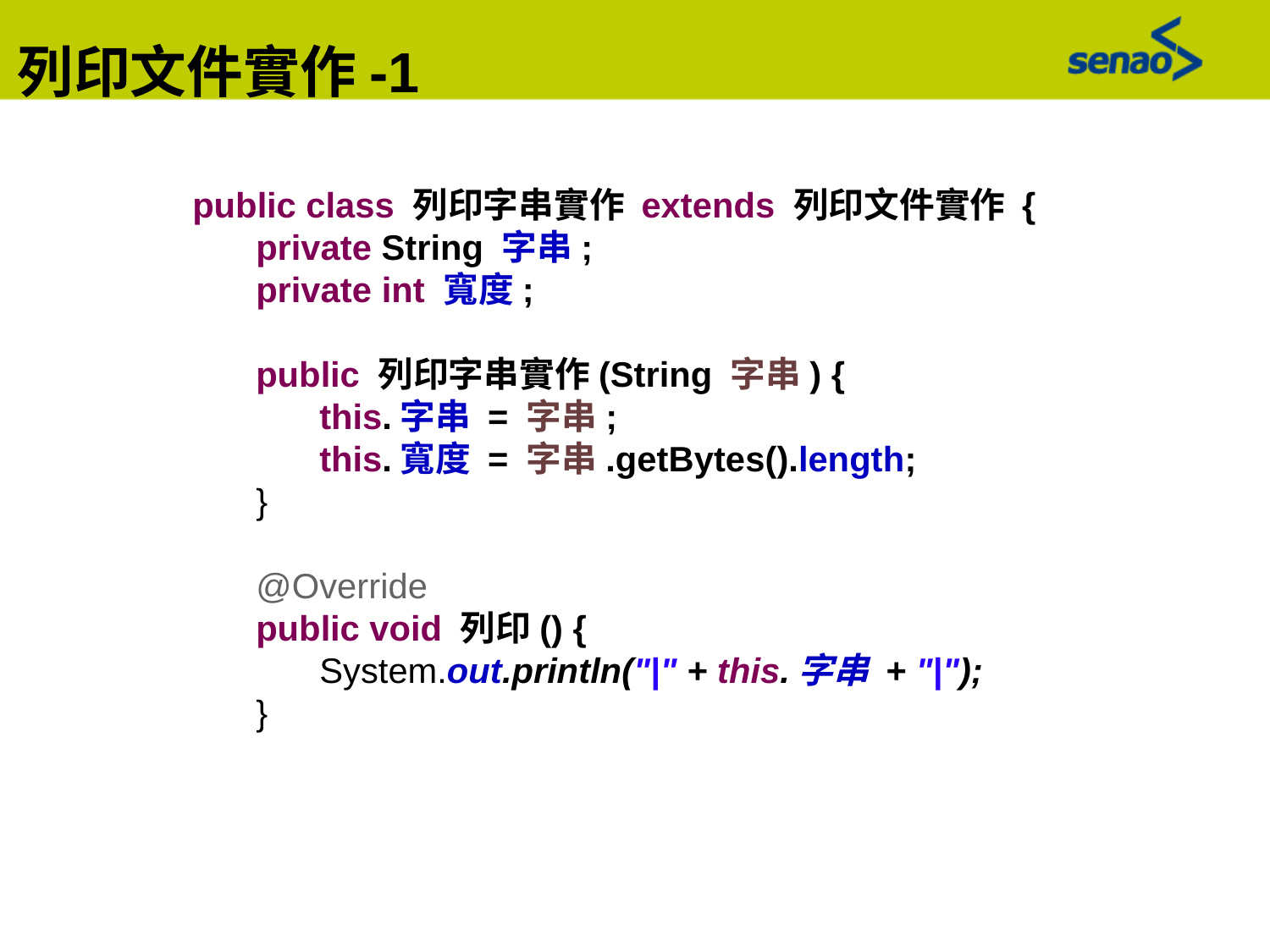

列印文件實作-1
public class 列印字串實作 extends 列印文件實作 {
private String 字串;
private int 寬度;

public 列印字串實作(String 字串) {
this.字串 = 字串;
this.寬度 = 字串.getBytes().length;
}

@Override
public void 列印() {
System.out.println("|" + this.字串 + "|");
}